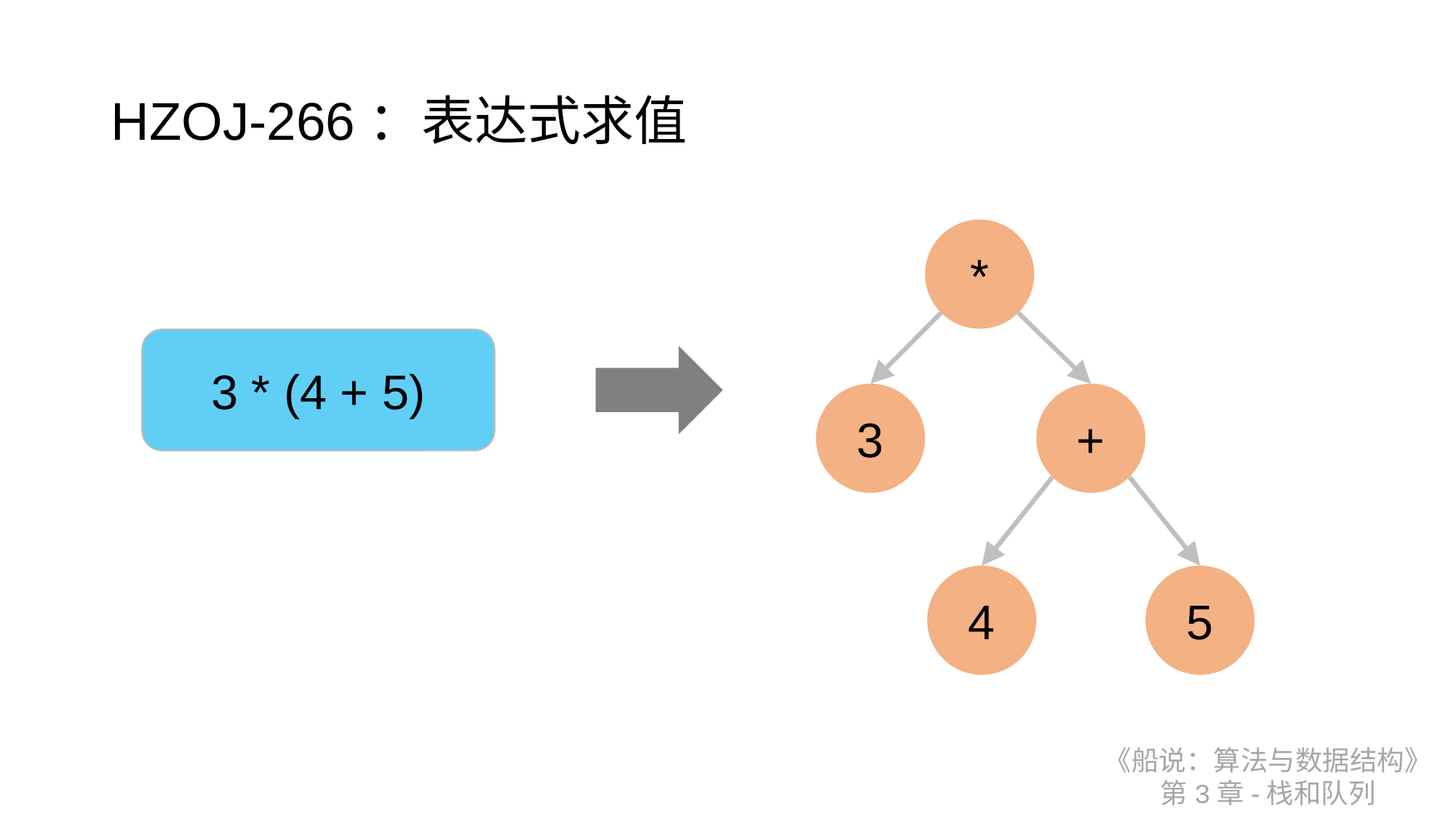

# HZOJ-266：表达式求值
*
3 * (4 + 5)

3
+
4
5